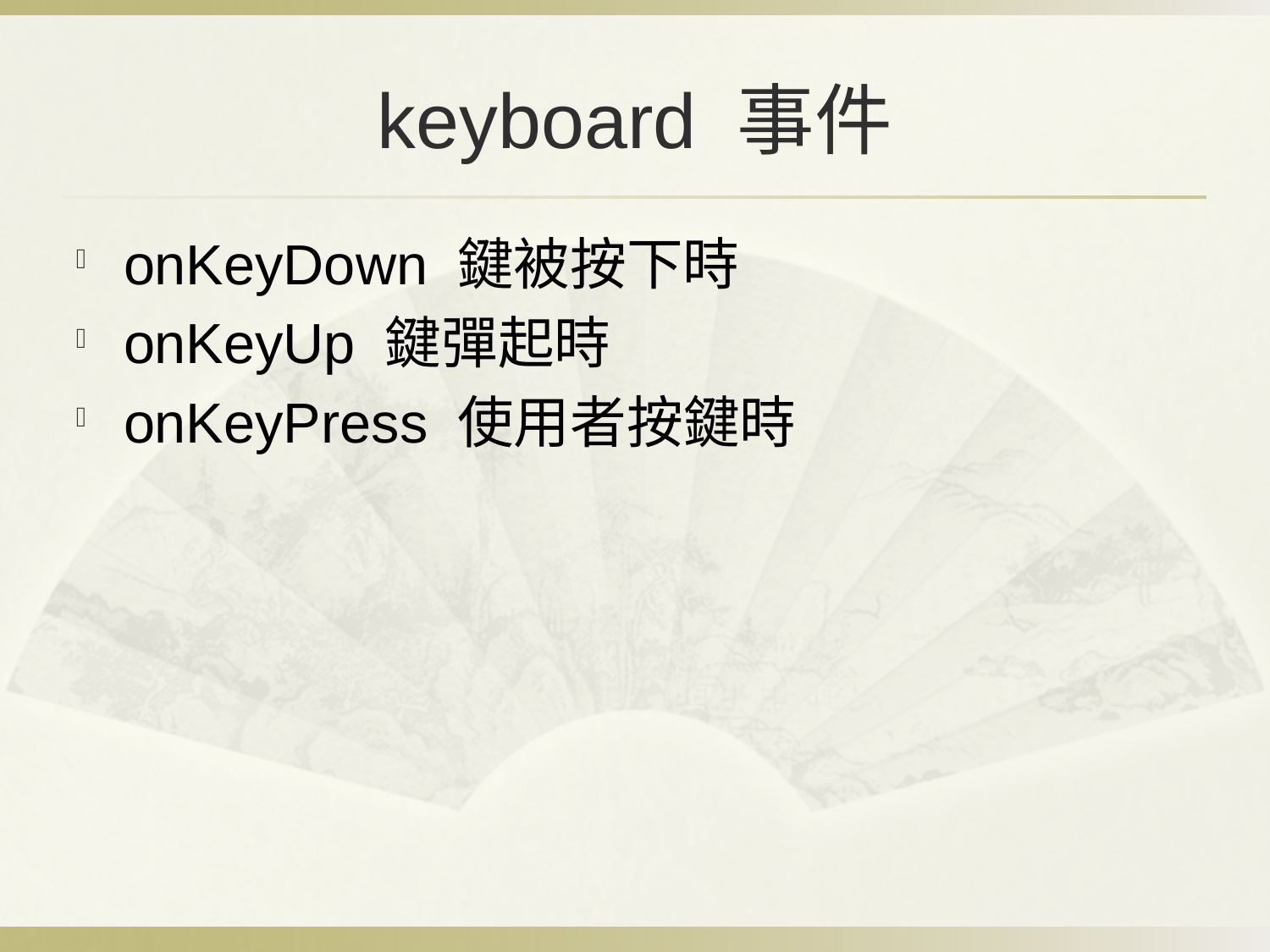

# keyboard 事件
onKeyDown 鍵被按下時
onKeyUp 鍵彈起時
onKeyPress 使用者按鍵時